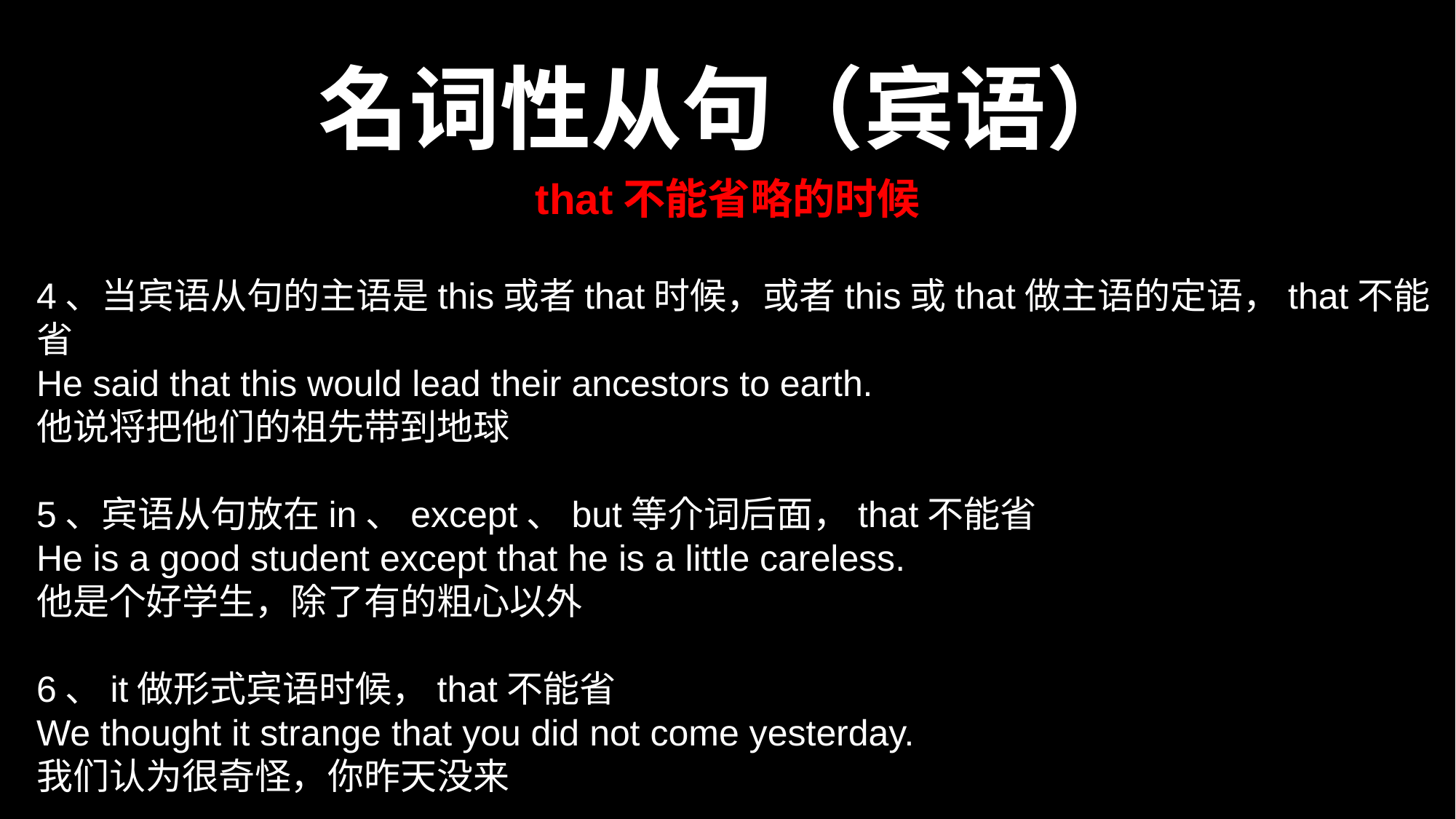

名词性从句（宾语）
that不能省略的时候
4、当宾语从句的主语是this或者that时候，或者this或that做主语的定语，that不能省
He said that this would lead their ancestors to earth.
他说将把他们的祖先带到地球

5、宾语从句放在in、except、but等介词后面，that不能省
He is a good student except that he is a little careless.
他是个好学生，除了有的粗心以外

6、it做形式宾语时候，that不能省
We thought it strange that you did not come yesterday.
我们认为很奇怪，你昨天没来